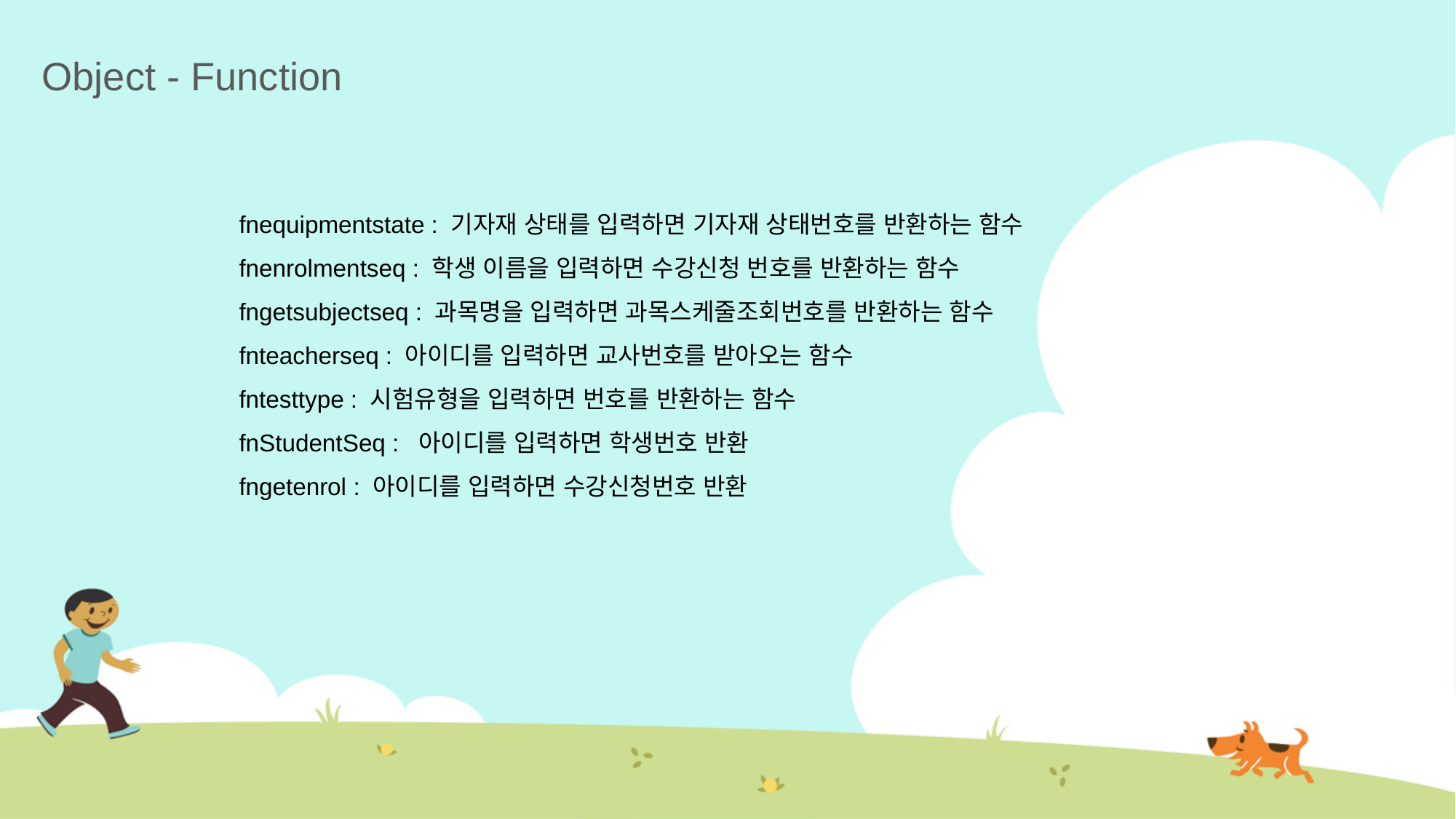

# Object - Function

fnequipmentstate : 기자재 상태를 입력하면 기자재 상태번호를 반환하는 함수
fnenrolmentseq : 학생 이름을 입력하면 수강신청 번호를 반환하는 함수
fngetsubjectseq : 과목명을 입력하면 과목스케줄조회번호를 반환하는 함수
fnteacherseq : 아이디를 입력하면 교사번호를 받아오는 함수
fntesttype : 시험유형을 입력하면 번호를 반환하는 함수
fnStudentSeq :  아이디를 입력하면 학생번호 반환
fngetenrol : 아이디를 입력하면 수강신청번호 반환